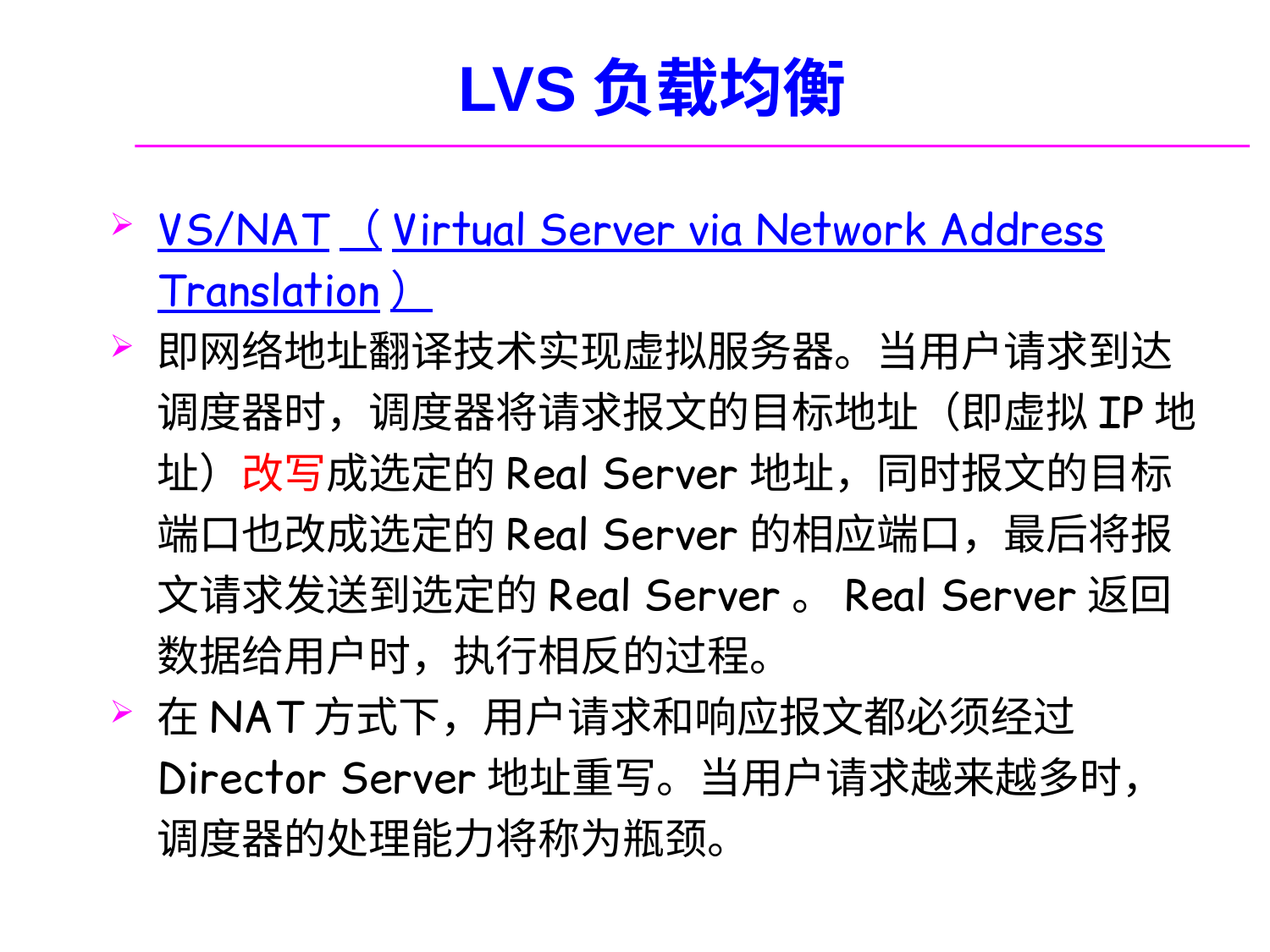

# LVS负载均衡
VS/NAT（Virtual Server via Network Address Translation）
即网络地址翻译技术实现虚拟服务器。当用户请求到达调度器时，调度器将请求报文的目标地址（即虚拟IP地址）改写成选定的Real Server地址，同时报文的目标端口也改成选定的Real Server的相应端口，最后将报文请求发送到选定的Real Server。Real Server返回数据给用户时，执行相反的过程。
在NAT方式下，用户请求和响应报文都必须经过Director Server地址重写。当用户请求越来越多时，调度器的处理能力将称为瓶颈。

91